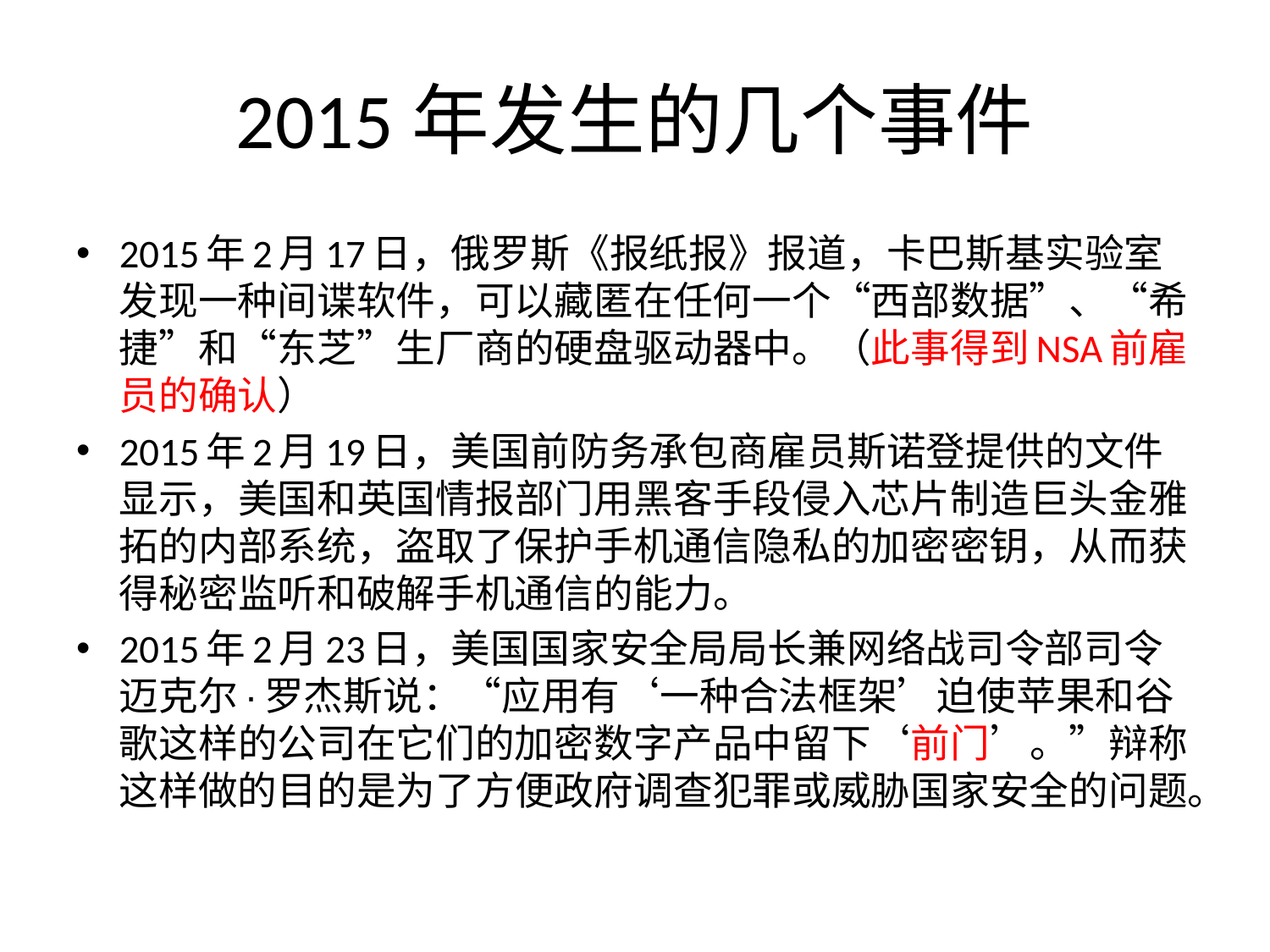

# 2015年发生的几个事件
2015年2月17日，俄罗斯《报纸报》报道，卡巴斯基实验室发现一种间谍软件，可以藏匿在任何一个“西部数据”、“希捷”和“东芝”生厂商的硬盘驱动器中。（此事得到NSA前雇员的确认）
2015年2月19日，美国前防务承包商雇员斯诺登提供的文件显示，美国和英国情报部门用黑客手段侵入芯片制造巨头金雅拓的内部系统，盗取了保护手机通信隐私的加密密钥，从而获得秘密监听和破解手机通信的能力。
2015年2月23日，美国国家安全局局长兼网络战司令部司令迈克尔·罗杰斯说：“应用有‘一种合法框架’迫使苹果和谷歌这样的公司在它们的加密数字产品中留下‘前门’。”辩称这样做的目的是为了方便政府调查犯罪或威胁国家安全的问题。